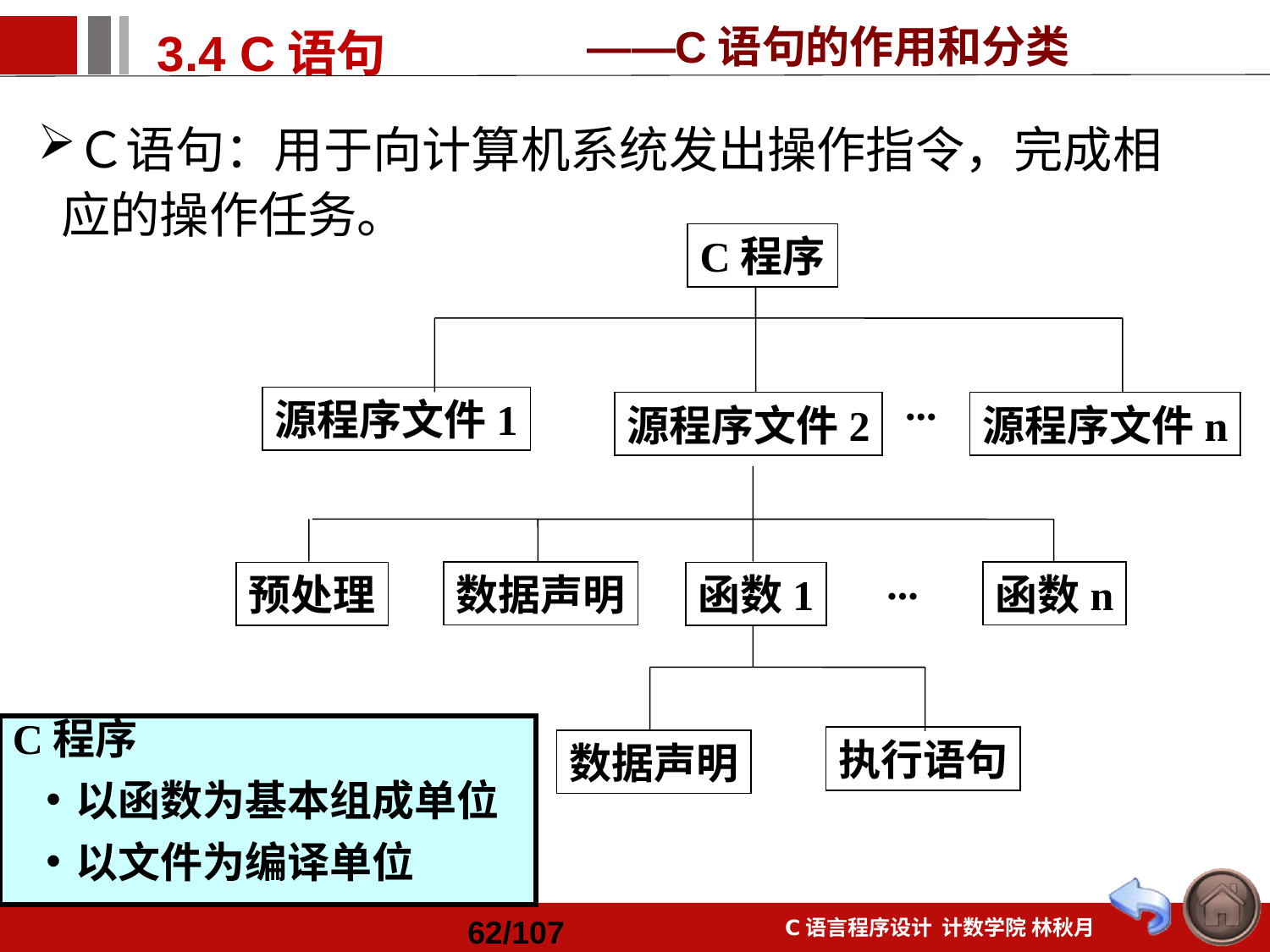

——C语句的作用和分类
Ｃ语句：用于向计算机系统发出操作指令，完成相应的操作任务。
C程序

...
源程序文件1
源程序文件2
源程序文件n

...
数据声明
函数n
预处理
函数1

执行语句
数据声明
C程序
以函数为基本组成单位
以文件为编译单位